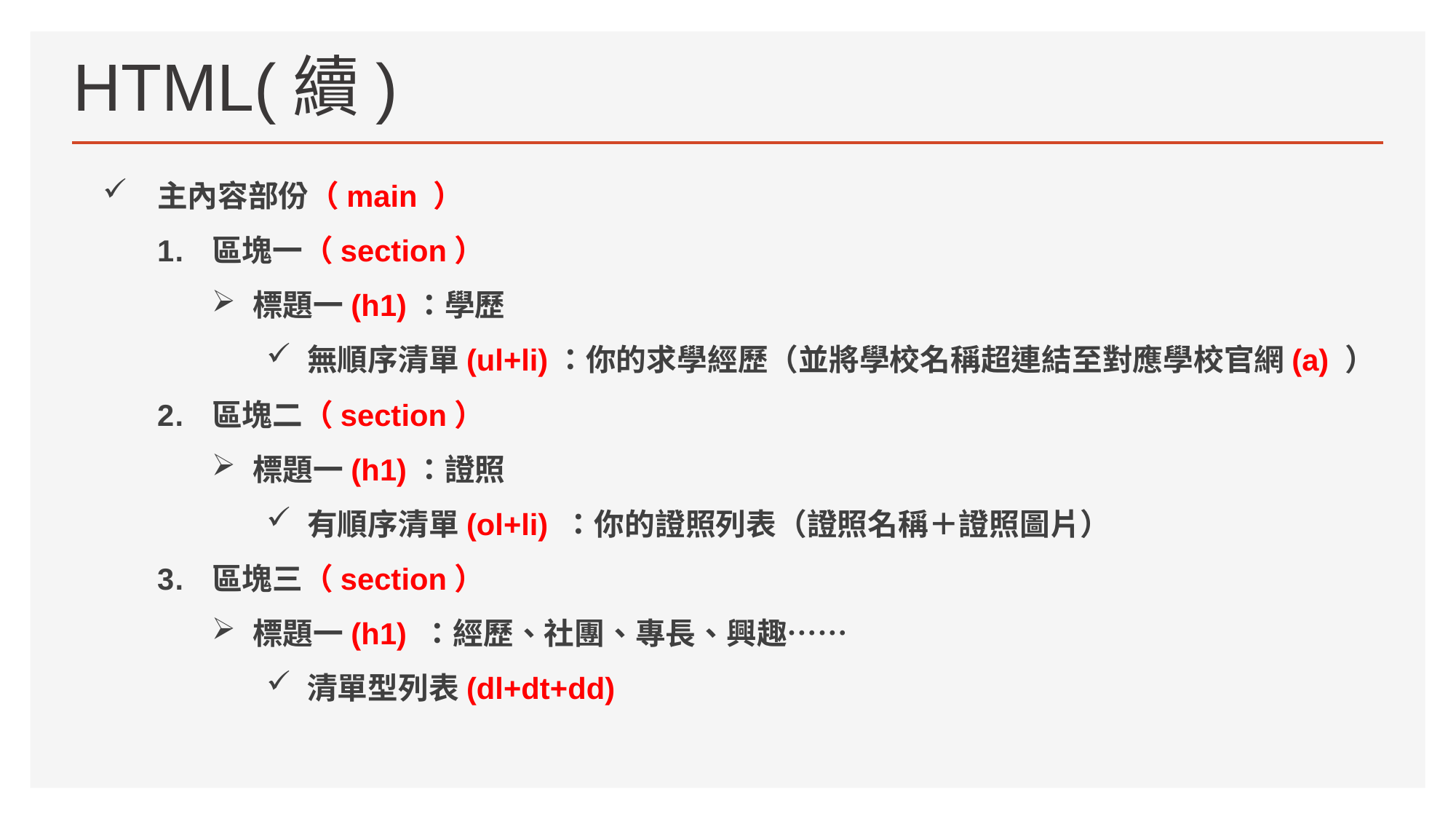

# HTML(續)
主內容部份（main ）
區塊一（section）
標題一(h1)：學歷
無順序清單(ul+li)：你的求學經歷（並將學校名稱超連結至對應學校官網(a) ）
區塊二（section）
標題一(h1)：證照
有順序清單(ol+li) ：你的證照列表（證照名稱＋證照圖片）
區塊三（section）
標題一(h1) ：經歷、社團、專長、興趣……
清單型列表(dl+dt+dd)